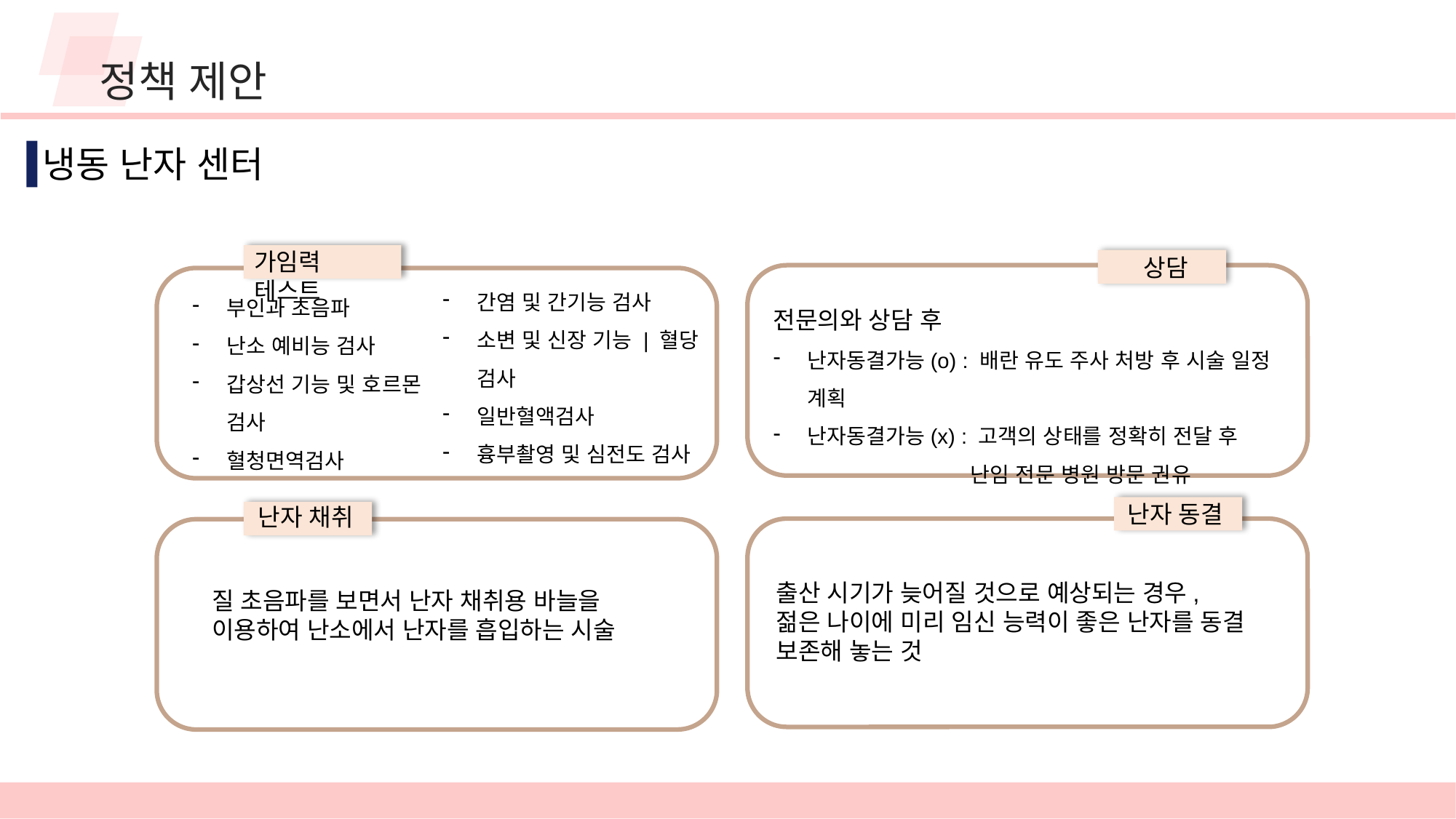

정책 제안

냉동 난자 센터

가임력 테스트

상담

간염 및 간기능 검사
소변 및 신장 기능 | 혈당 검사
일반혈액검사
흉부촬영 및 심전도 검사
부인과 초음파
난소 예비능 검사
갑상선 기능 및 호르몬 검사
혈청면역검사

전문의와 상담 후
난자동결가능(o) : 배란 유도 주사 처방 후 시술 일정 계획
난자동결가능(x) : 고객의 상태를 정확히 전달 후
                                난임 전문 병원 방문 권유
난자 동결
난자 채취

출산 시기가 늦어질 것으로 예상되는 경우,
젊은 나이에 미리 임신 능력이 좋은 난자를 동결 보존해 놓는 것
질 초음파를 보면서 난자 채취용 바늘을 이용하여 난소에서 난자를 흡입하는 시술